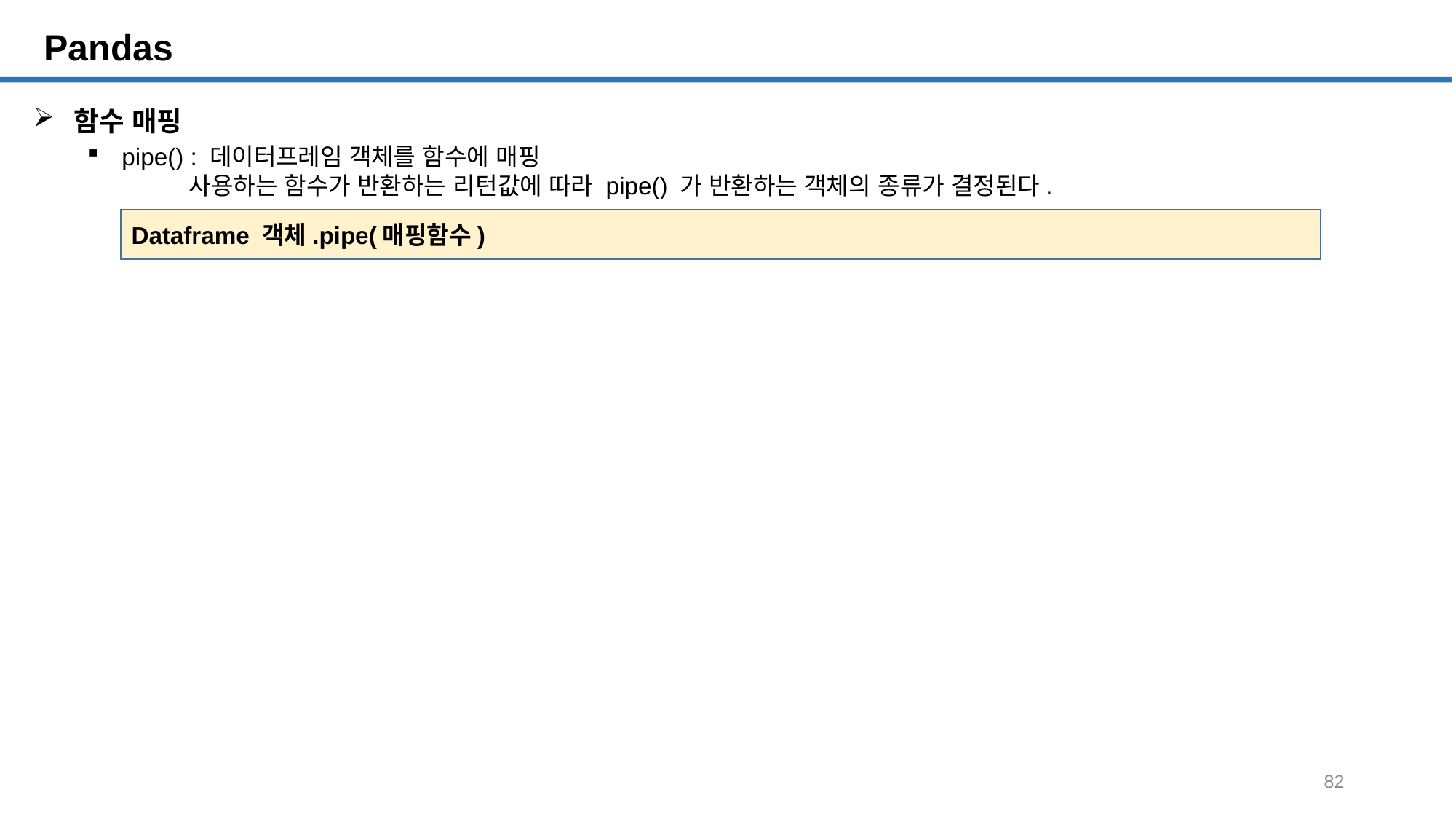

SQL 튜닝 개요
# Pandas

함수 매핑
pipe() : 데이터프레임 객체를 함수에 매핑
          사용하는 함수가 반환하는 리턴값에 따라 pipe() 가 반환하는 객체의 종류가 결정된다.

Dataframe 객체.pipe(매핑함수)
82